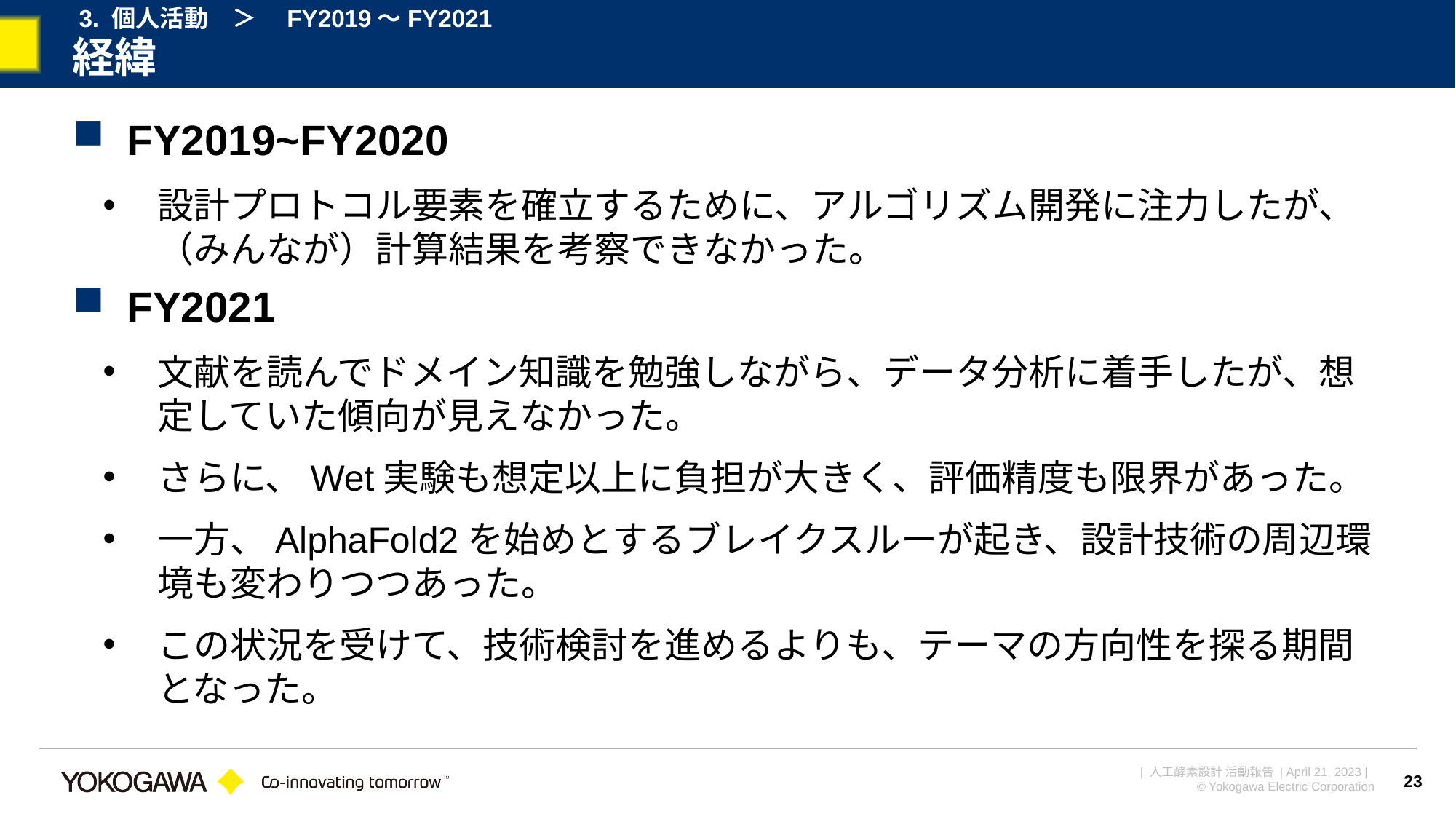

3. 個人活動　＞　FY2019～FY2021
# 経緯
FY2019~FY2020
設計プロトコル要素を確立するために、アルゴリズム開発に注力したが、（みんなが）計算結果を考察できなかった。
FY2021
文献を読んでドメイン知識を勉強しながら、データ分析に着手したが、想定していた傾向が見えなかった。
さらに、Wet実験も想定以上に負担が大きく、評価精度も限界があった。
一方、AlphaFold2を始めとするブレイクスルーが起き、設計技術の周辺環境も変わりつつあった。
この状況を受けて、技術検討を進めるよりも、テーマの方向性を探る期間となった。
23